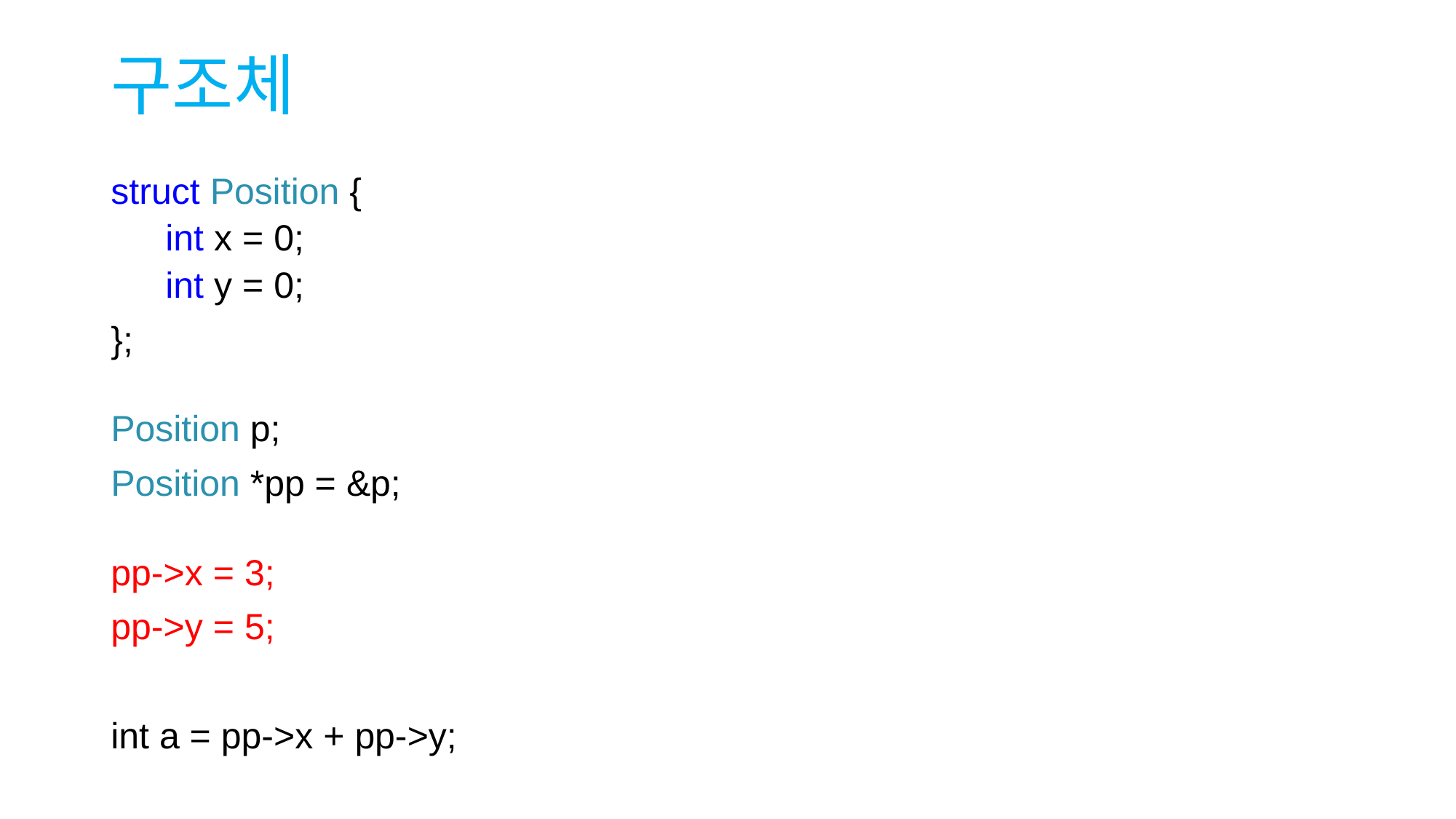

# 구조체
struct Position {
int x = 0;
int y = 0;
};

Position p;
Position *pp = &p;

pp->x = 3;
pp->y = 5;

int a = pp->x + pp->y;